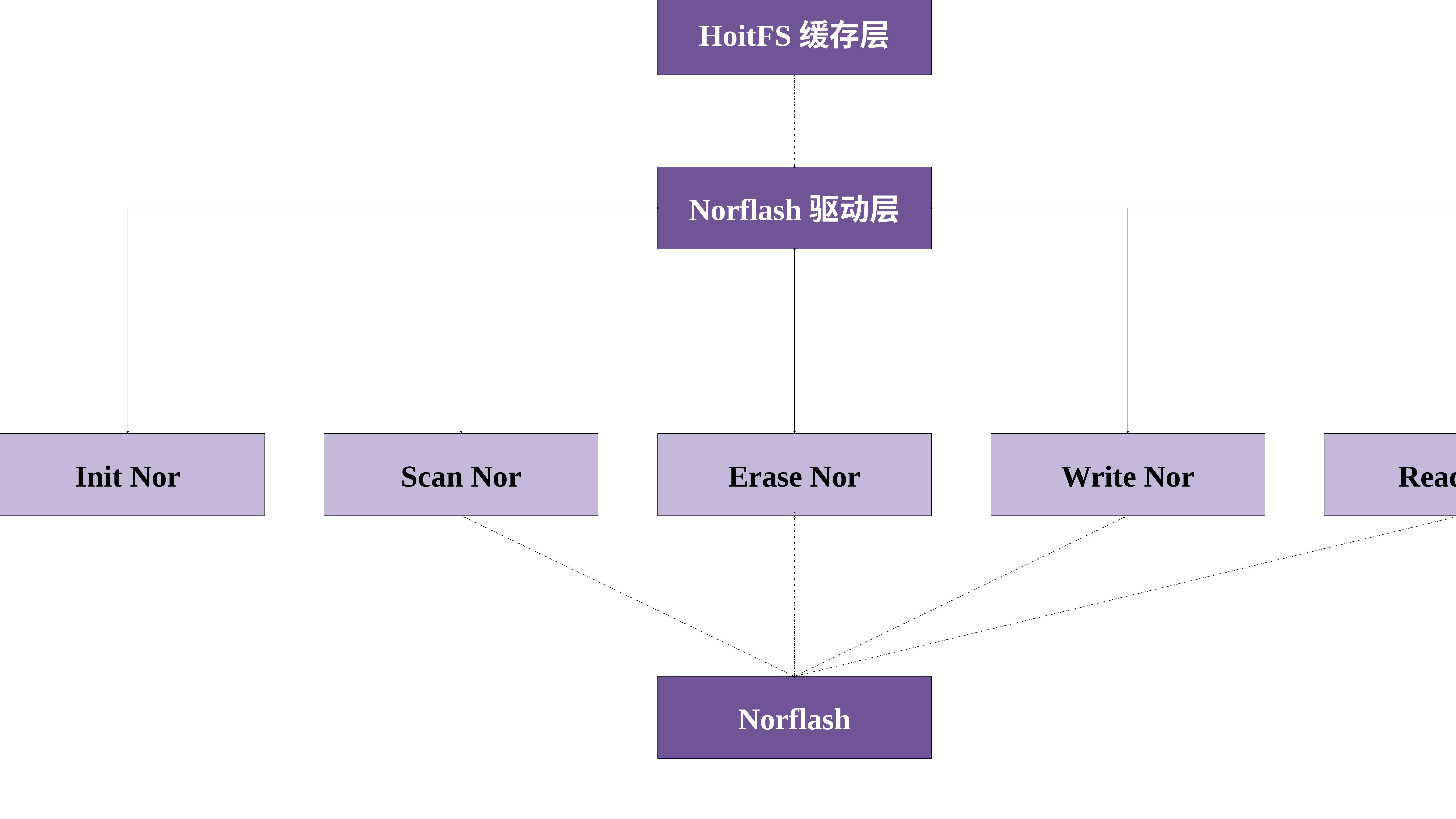

HoitFS缓存层
Norflash驱动层
Erase Nor
Init Nor
Scan Nor
Write Nor
Read Nor
Norflash